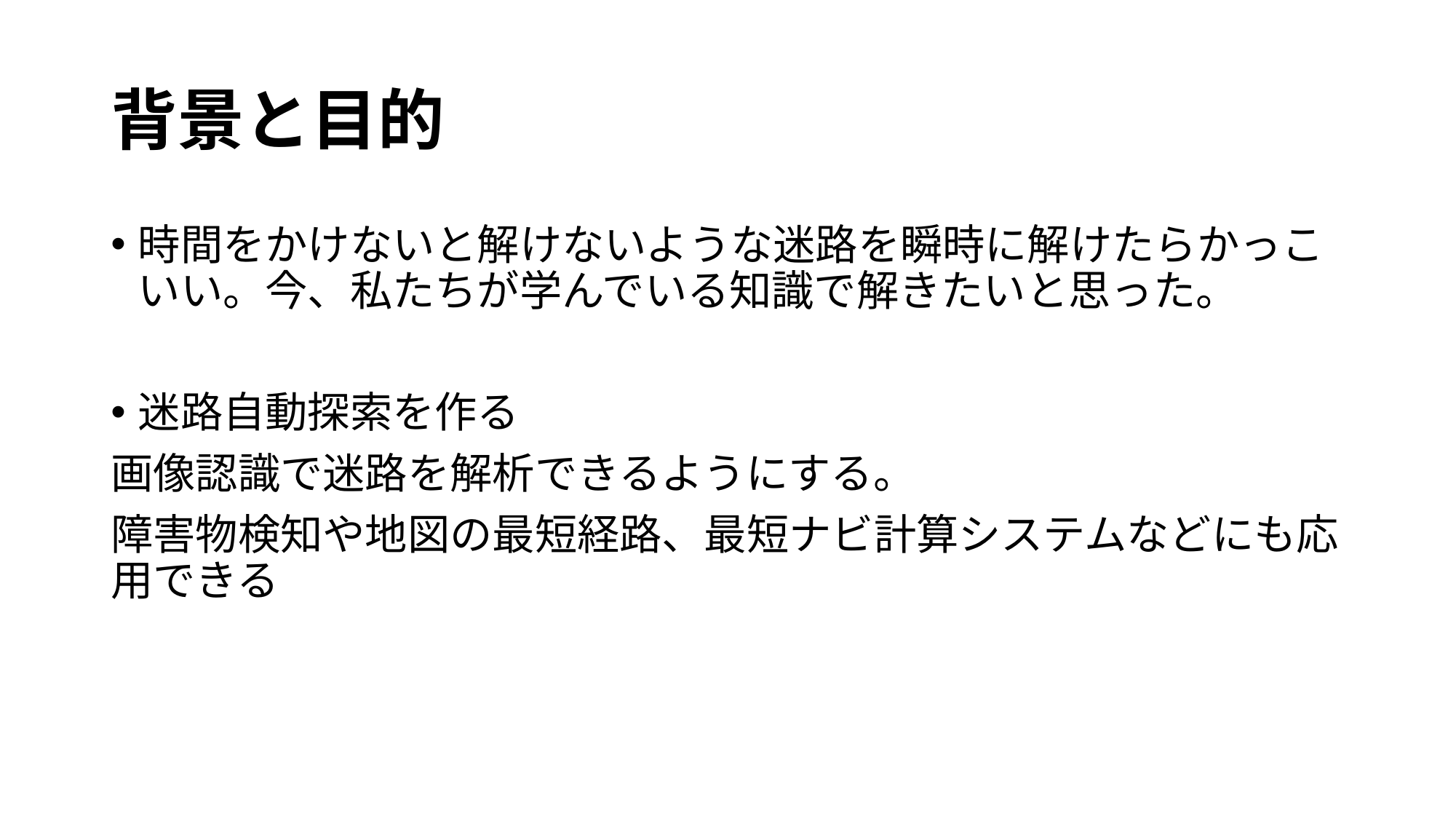

# 背景と目的
時間をかけないと解けないような迷路を瞬時に解けたらかっこいい。今、私たちが学んでいる知識で解きたいと思った。

迷路自動探索を作る
画像認識で迷路を解析できるようにする。
障害物検知や地図の最短経路、最短ナビ計算システムなどにも応用できる